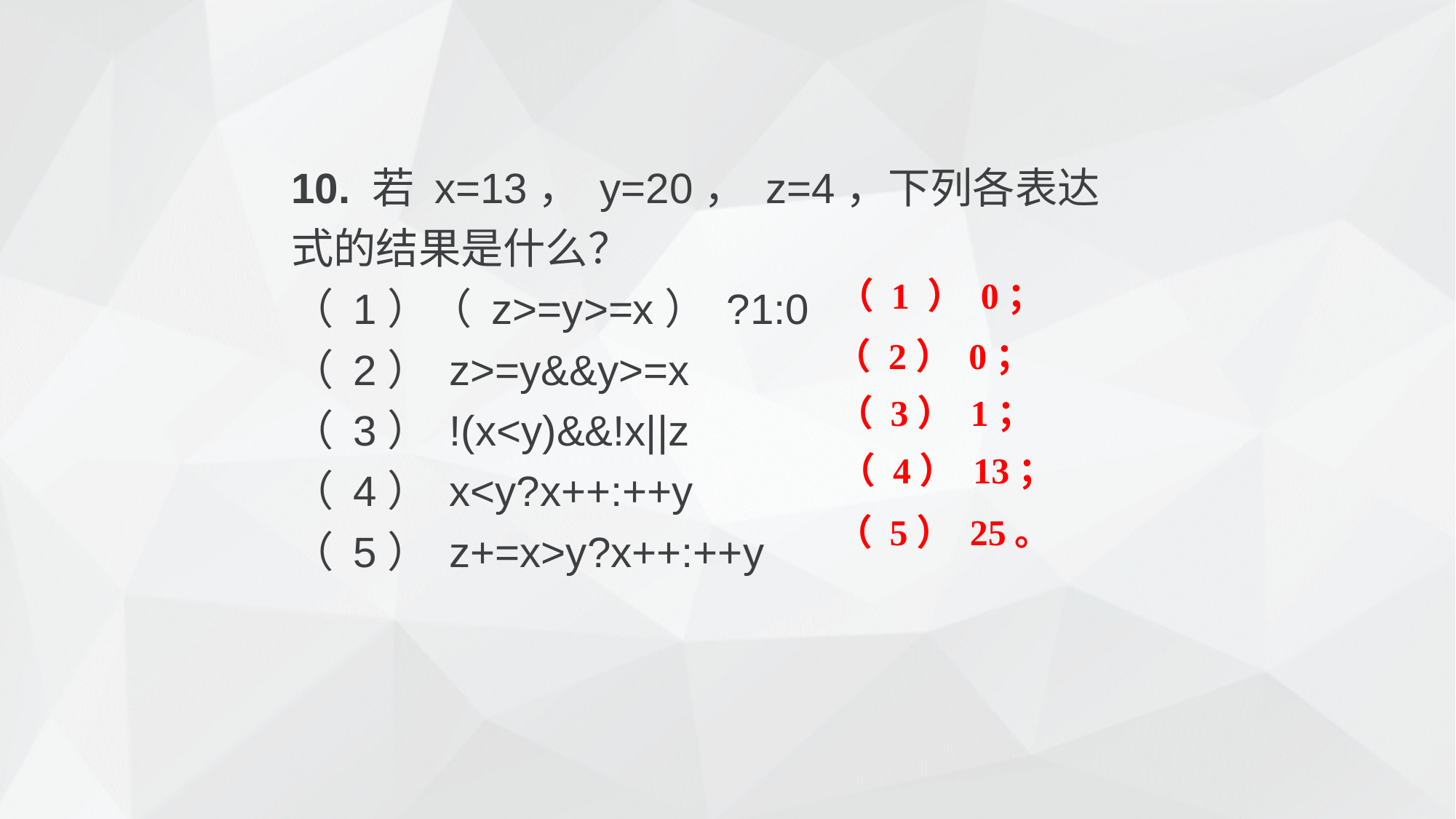

10. 若 x=13， y=20， z=4，下列各表达式的结果是什么？
（ 1）（ z>=y>=x） ?1:0
（ 2） z>=y&&y>=x
（ 3） !(x<y)&&!x||z
（ 4） x<y?x++:++y
（ 5） z+=x>y?x++:++y
（ 1 ） 0；
（ 2） 0；
（ 3） 1；
（ 4） 13；
（ 5） 25。